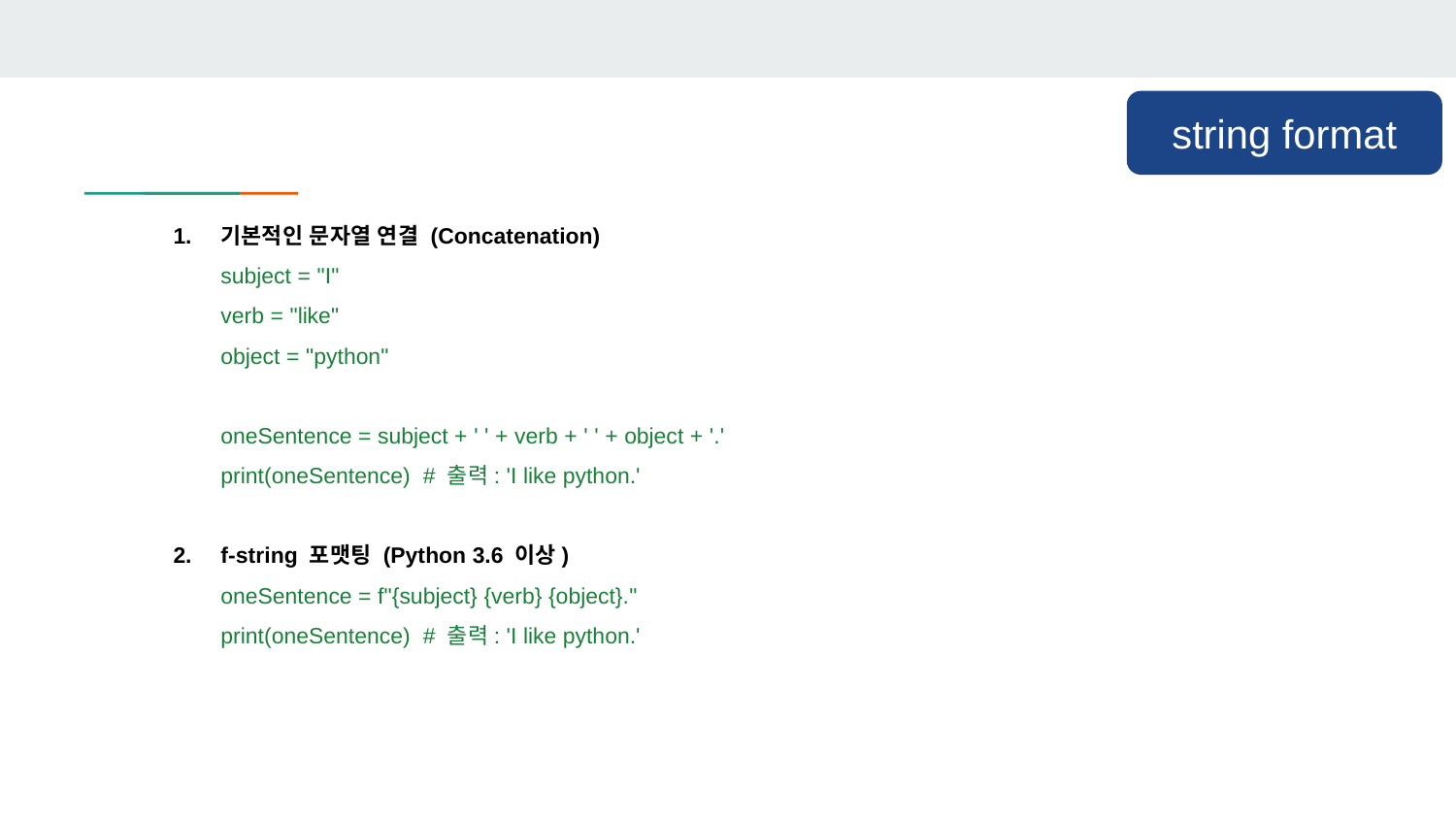

string format
기본적인 문자열 연결 (Concatenation)
subject = "I"
verb = "like"
object = "python"

oneSentence = subject + ' ' + verb + ' ' + object + '.'
print(oneSentence)  # 출력: 'I like python.'

f-string 포맷팅 (Python 3.6 이상)
oneSentence = f"{subject} {verb} {object}."
print(oneSentence)  # 출력: 'I like python.'